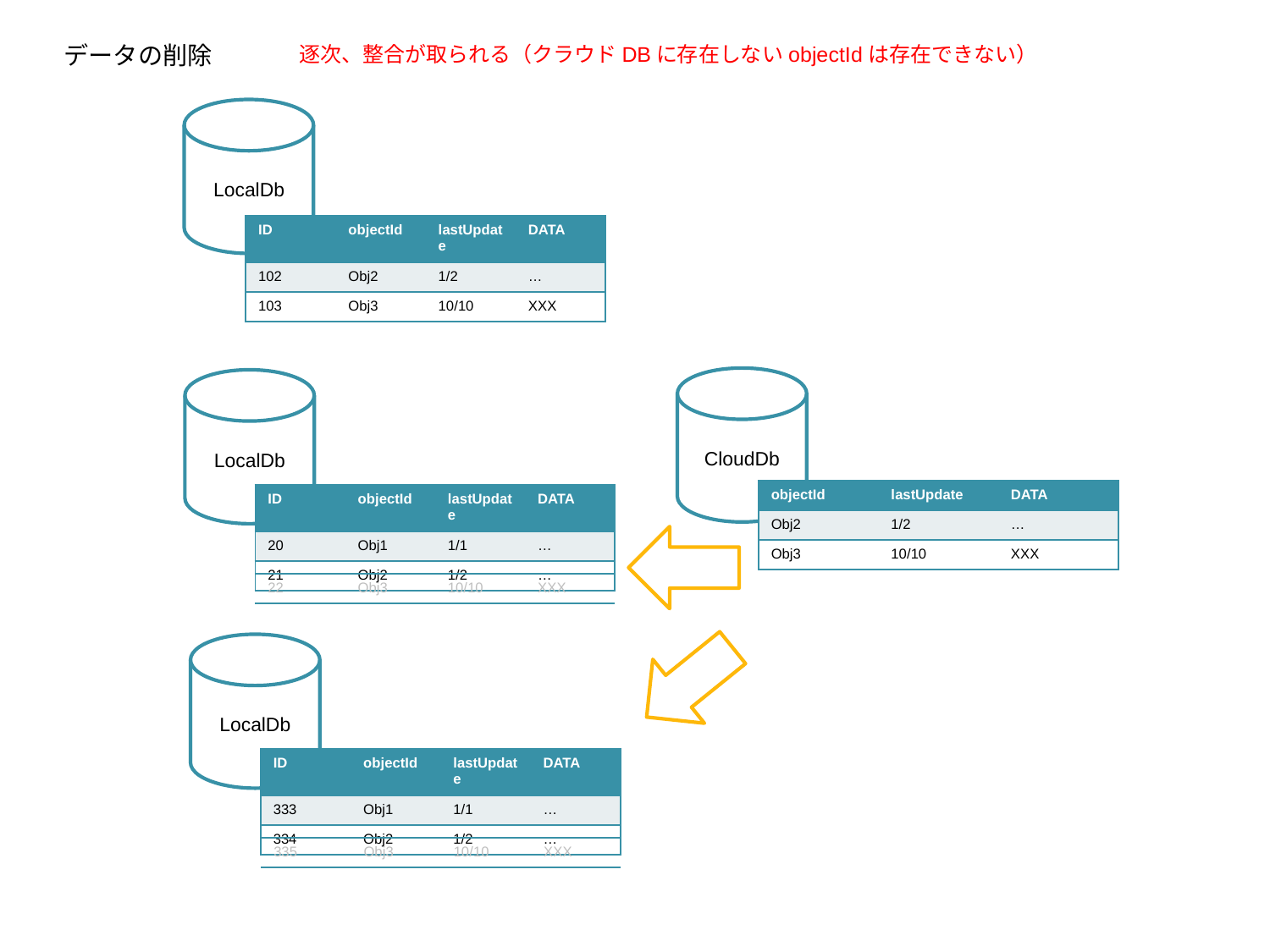

データの削除
逐次、整合が取られる（クラウドDBに存在しないobjectIdは存在できない）
LocalDb
| ID | objectId | lastUpdate | DATA |
| --- | --- | --- | --- |
| 102 | Obj2 | 1/2 | … |
| 103 | Obj3 | 10/10 | XXX |
CloudDb
LocalDb
| objectId | lastUpdate | DATA |
| --- | --- | --- |
| Obj2 | 1/2 | … |
| Obj3 | 10/10 | XXX |
| ID | objectId | lastUpdate | DATA |
| --- | --- | --- | --- |
| 20 | Obj1 | 1/1 | … |
| 21 | Obj2 | 1/2 | … |

| 22 | Obj3 | 10/10 | XXX |
| --- | --- | --- | --- |
LocalDb

| ID | objectId | lastUpdate | DATA |
| --- | --- | --- | --- |
| 333 | Obj1 | 1/1 | … |
| 334 | Obj2 | 1/2 | … |
| 335 | Obj3 | 10/10 | XXX |
| --- | --- | --- | --- |